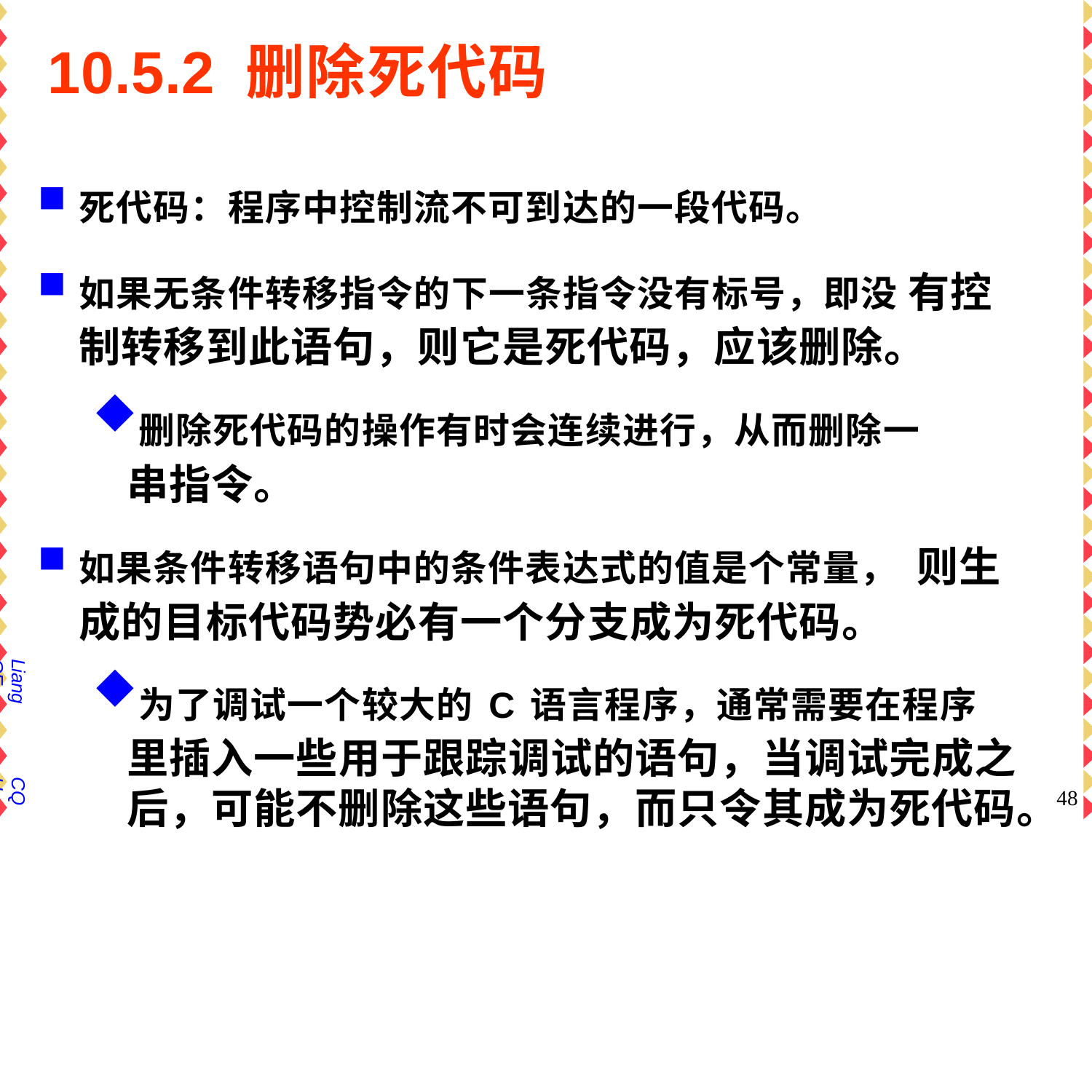

# 10.5.2 删除死代码
死代码：程序中控制流不可到达的一段代码。
如果无条件转移指令的下一条指令没有标号，即没 有控制转移到此语句，则它是死代码，应该删除。
删除死代码的操作有时会连续进行，从而删除一
串指令。
如果条件转移语句中的条件表达式的值是个常量，  则生成的目标代码势必有一个分支成为死代码。
为了调试一个较大的C语言程序，通常需要在程序
里插入一些用于跟踪调试的语句，当调试完成之 后，可能不删除这些语句，而只令其成为死代码。
Liang GE
CQU
48